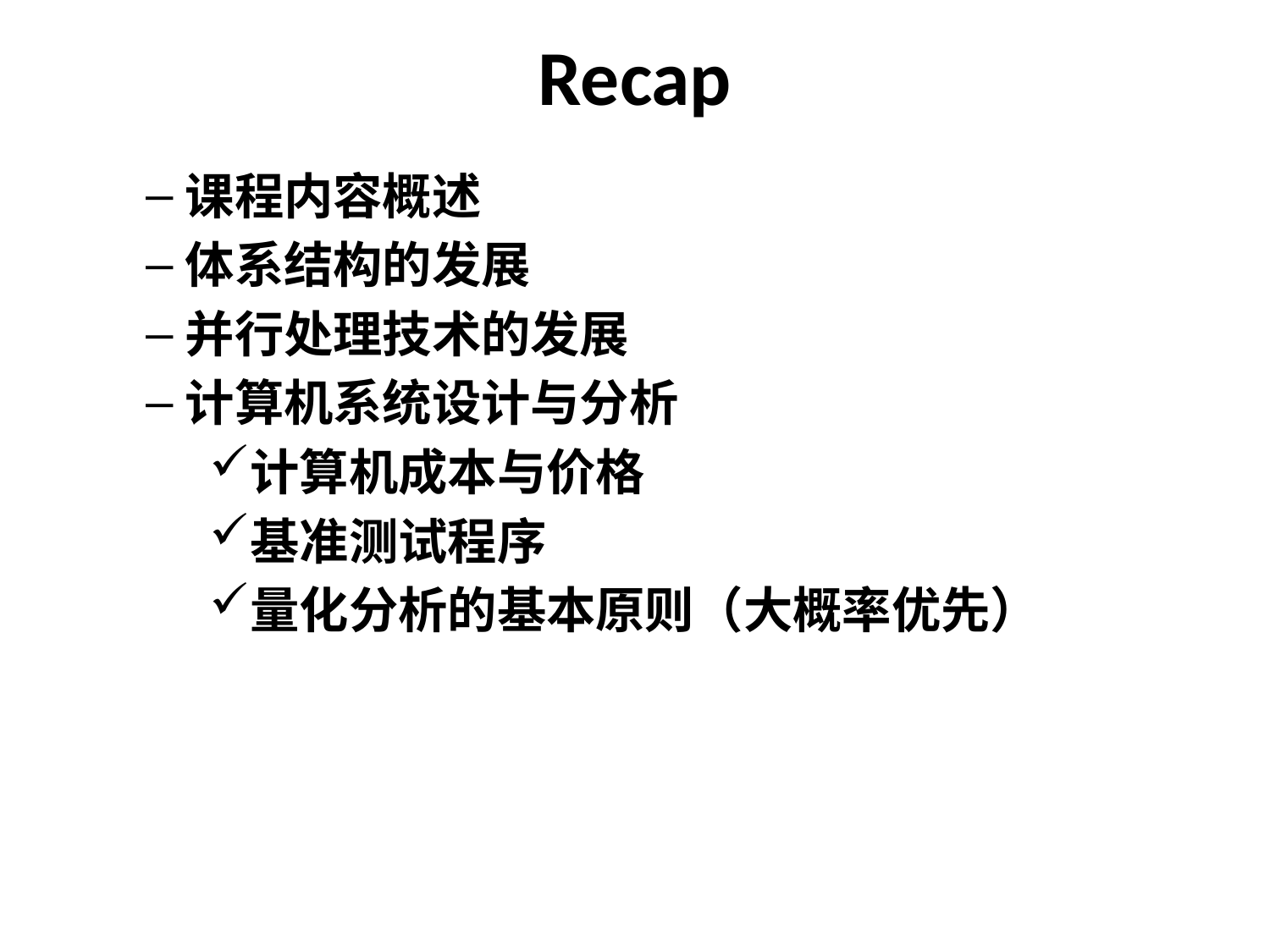

# Recap
课程内容概述
体系结构的发展
并行处理技术的发展
计算机系统设计与分析
计算机成本与价格
基准测试程序
量化分析的基本原则（大概率优先）